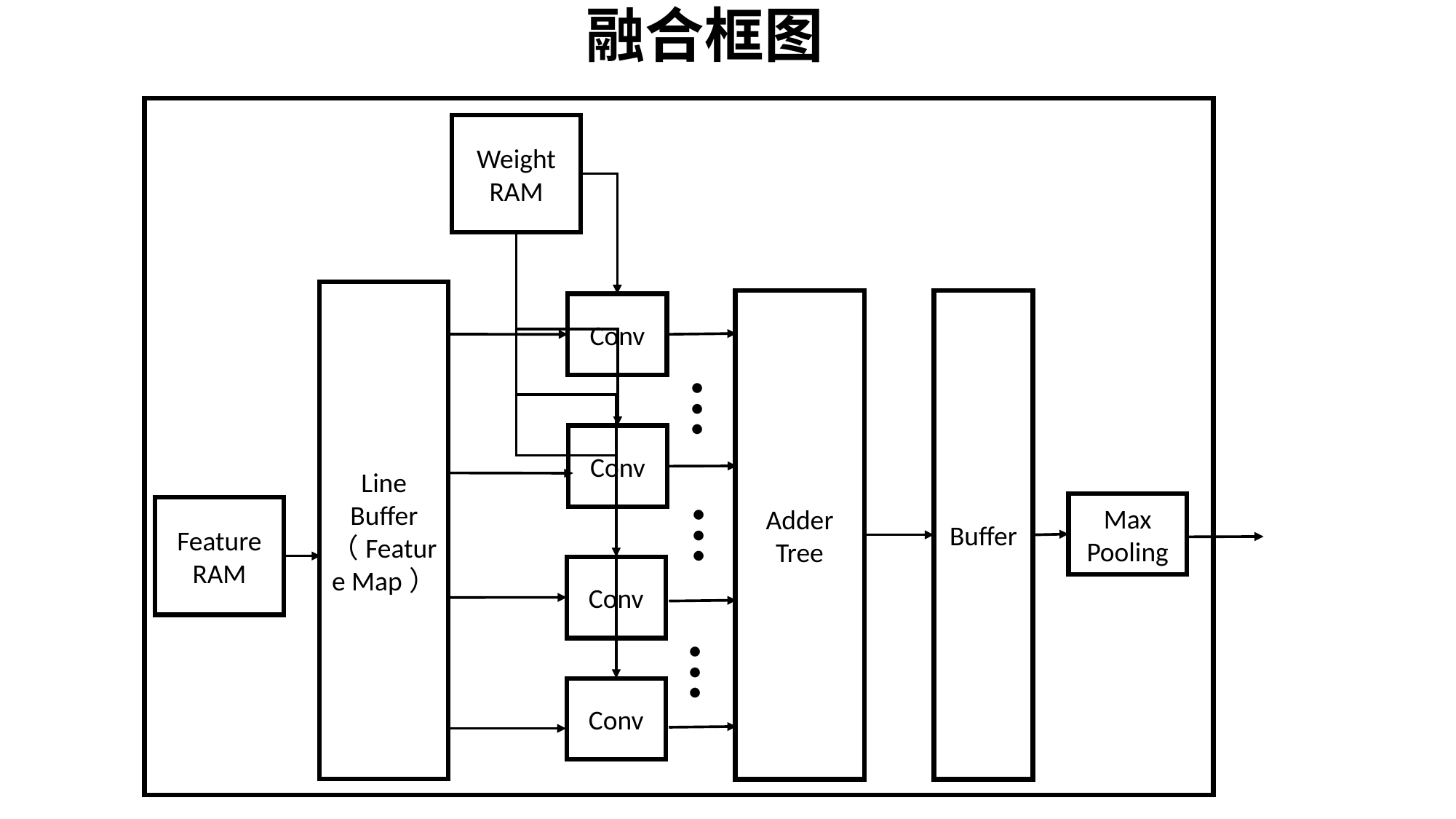

融合框图

Weight
RAM
Line
Buffer
（Feature Map）
Adder
Tree
Buffer
Conv
…
Conv
…
Max
Pooling
Feature
RAM
Conv
…
Conv
7